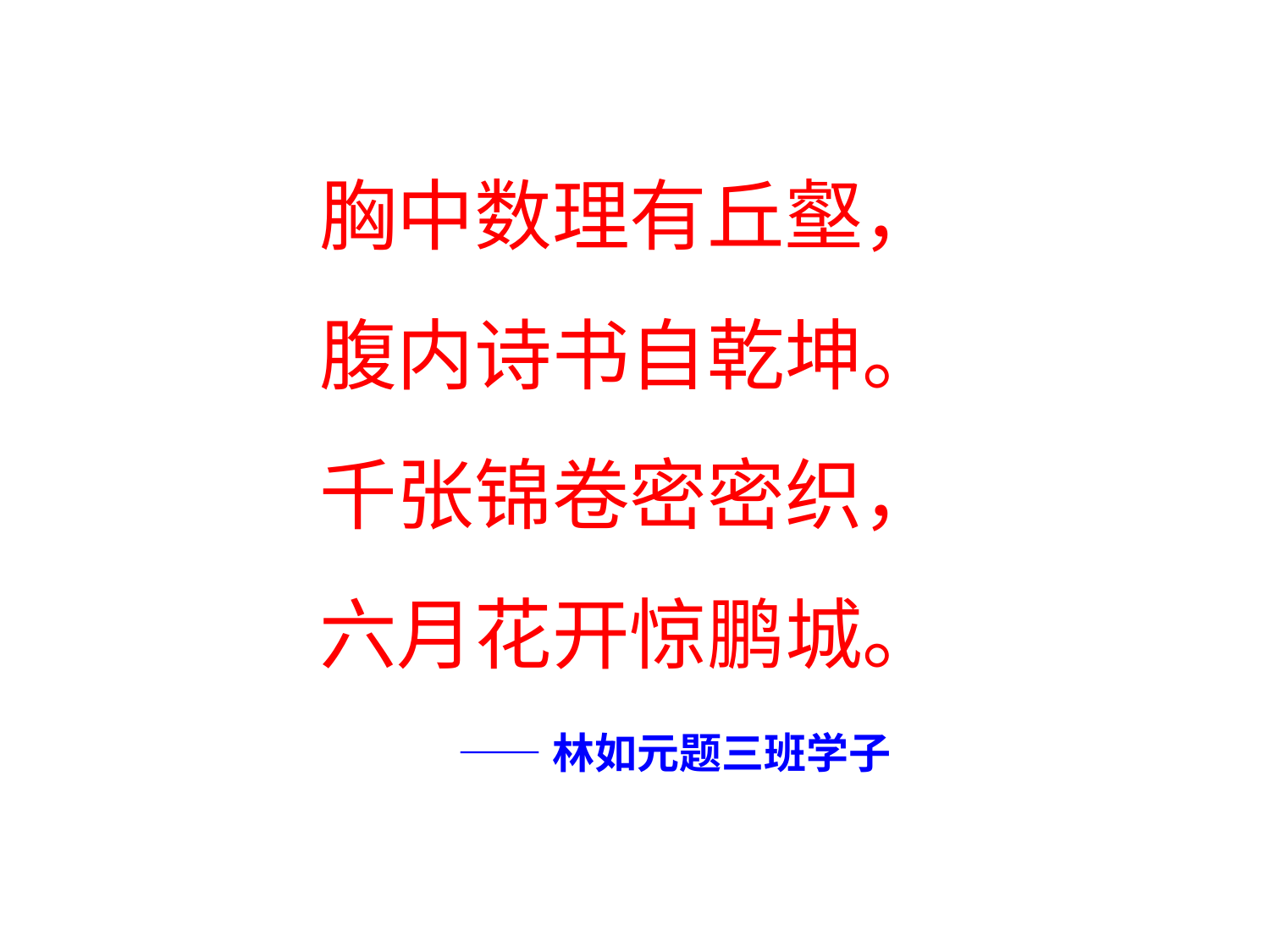

胸中数理有丘壑，
腹内诗书自乾坤。
千张锦卷密密织，
六月花开惊鹏城。
       ——林如元题三班学子